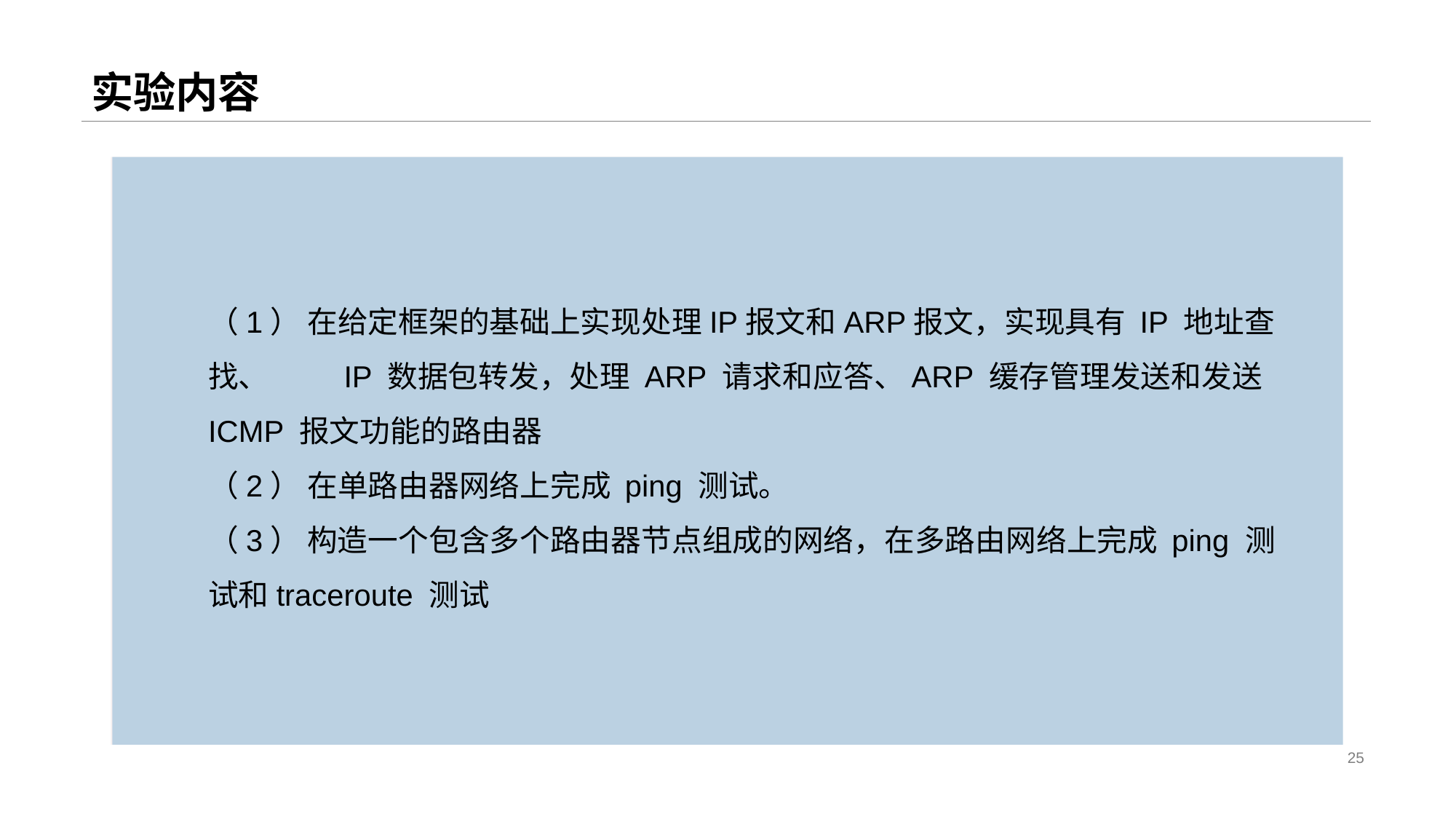

# 实验内容

Text here
（1） 在给定框架的基础上实现处理IP报文和ARP报文，实现具有 IP 地址查找、 　　IP 数据包转发，处理 ARP 请求和应答、ARP 缓存管理发送和发送 ICMP 报文功能的路由器
（2） 在单路由器网络上完成 ping 测试。
（3） 构造⼀个包含多个路由器节点组成的⽹络，在多路由网络上完成 ping 测试和traceroute 测试
25